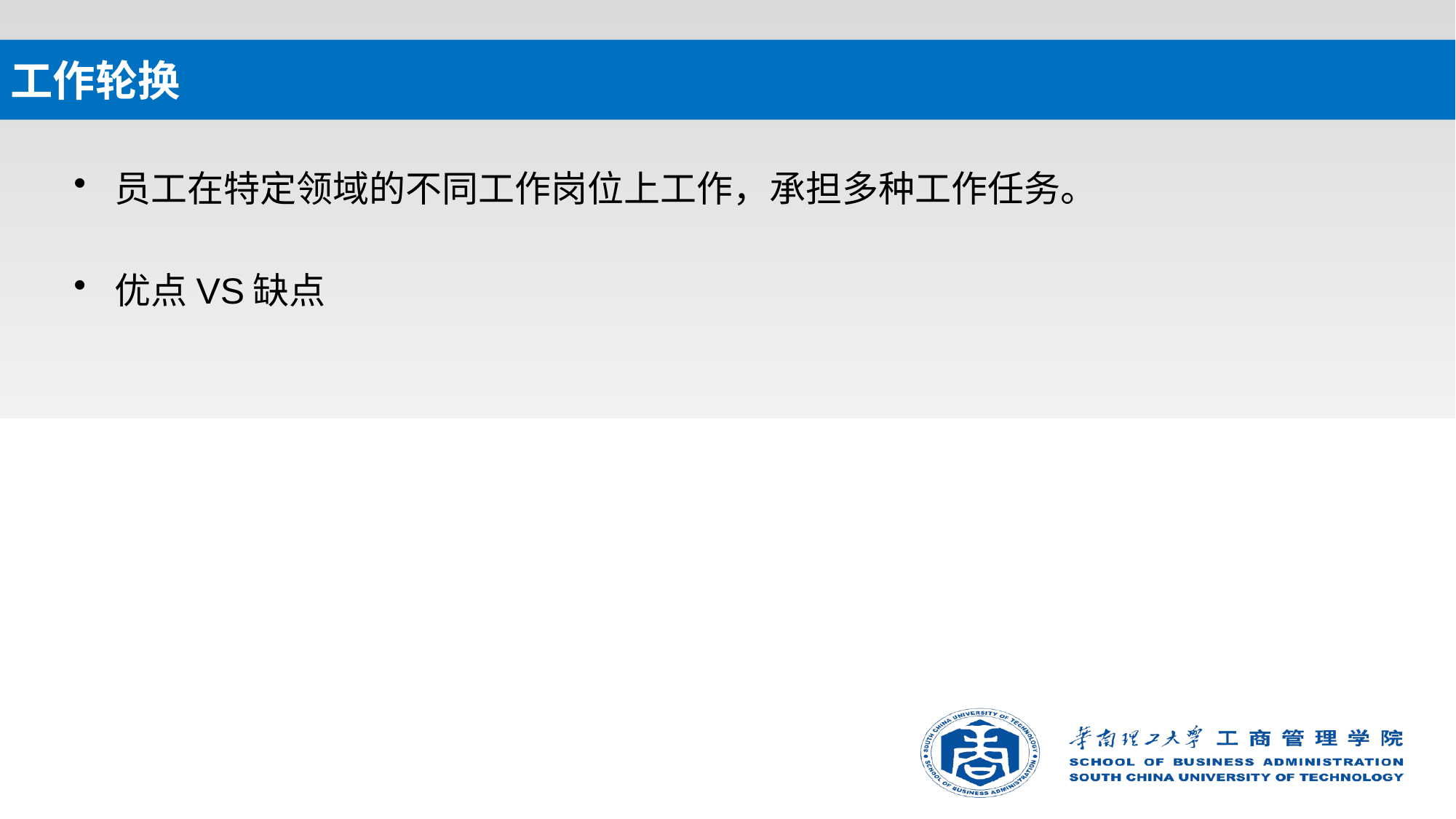

# 工作轮换
员工在特定领域的不同工作岗位上工作，承担多种工作任务。

优点VS缺点